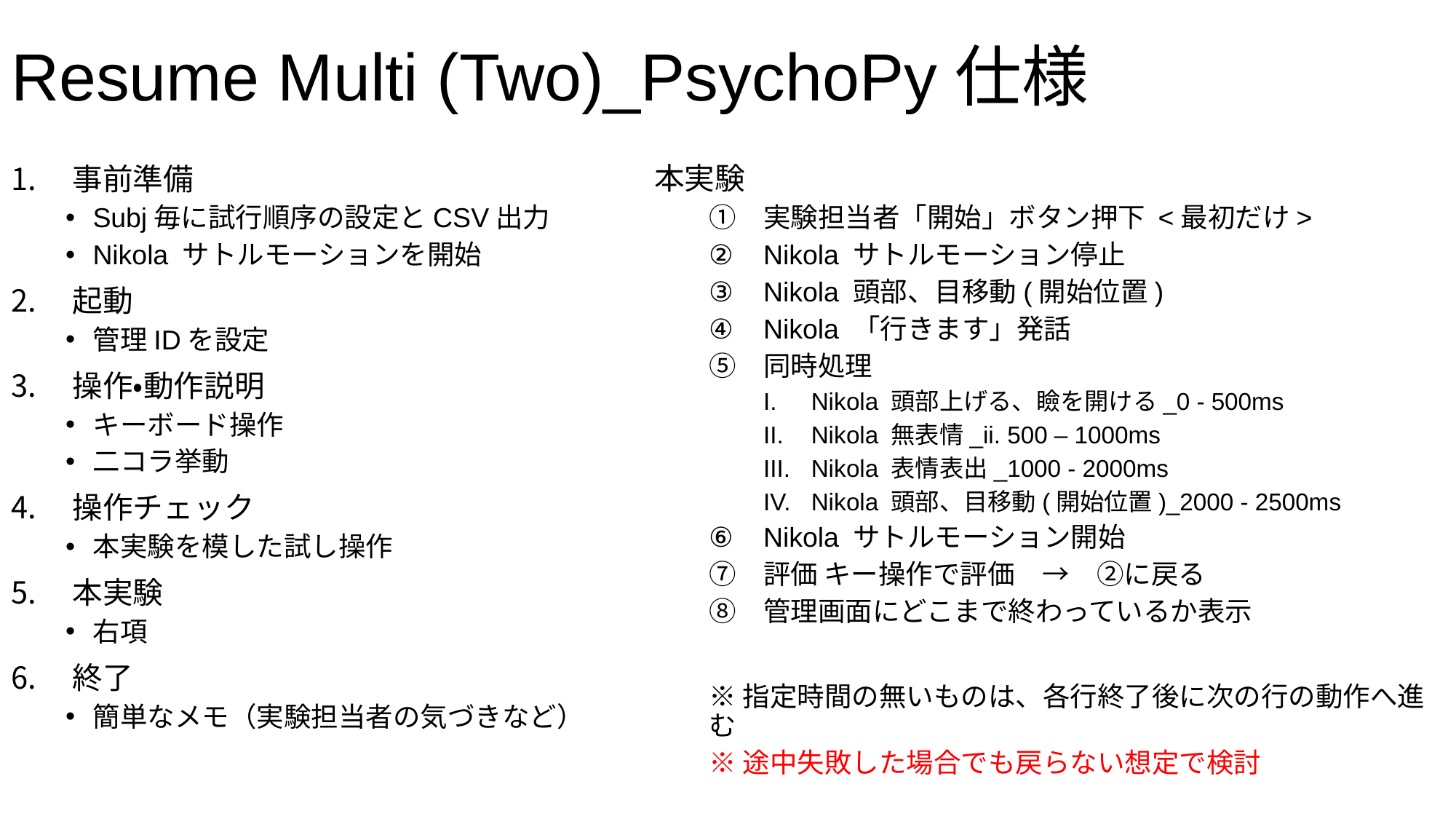

# Resume Multi (Two)_PsychoPy仕様
本実験
実験担当者「開始」ボタン押下 <最初だけ>
Nikola サトルモーション停止
Nikola 頭部、目移動(開始位置)
Nikola 「行きます」発話
同時処理
Nikola 頭部上げる、瞼を開ける_0 - 500ms
Nikola 無表情_ii. 500 – 1000ms
Nikola 表情表出_1000 - 2000ms
Nikola 頭部、目移動(開始位置)_2000 - 2500ms
Nikola サトルモーション開始
評価 キー操作で評価　→　②に戻る
管理画面にどこまで終わっているか表示

※指定時間の無いものは、各行終了後に次の行の動作へ進む
※途中失敗した場合でも戻らない想定で検討
事前準備
Subj毎に試行順序の設定とCSV出力
Nikola サトルモーションを開始
起動
管理IDを設定
操作・動作説明
キーボード操作
二コラ挙動
操作チェック
本実験を模した試し操作
本実験
右項
終了
簡単なメモ（実験担当者の気づきなど）